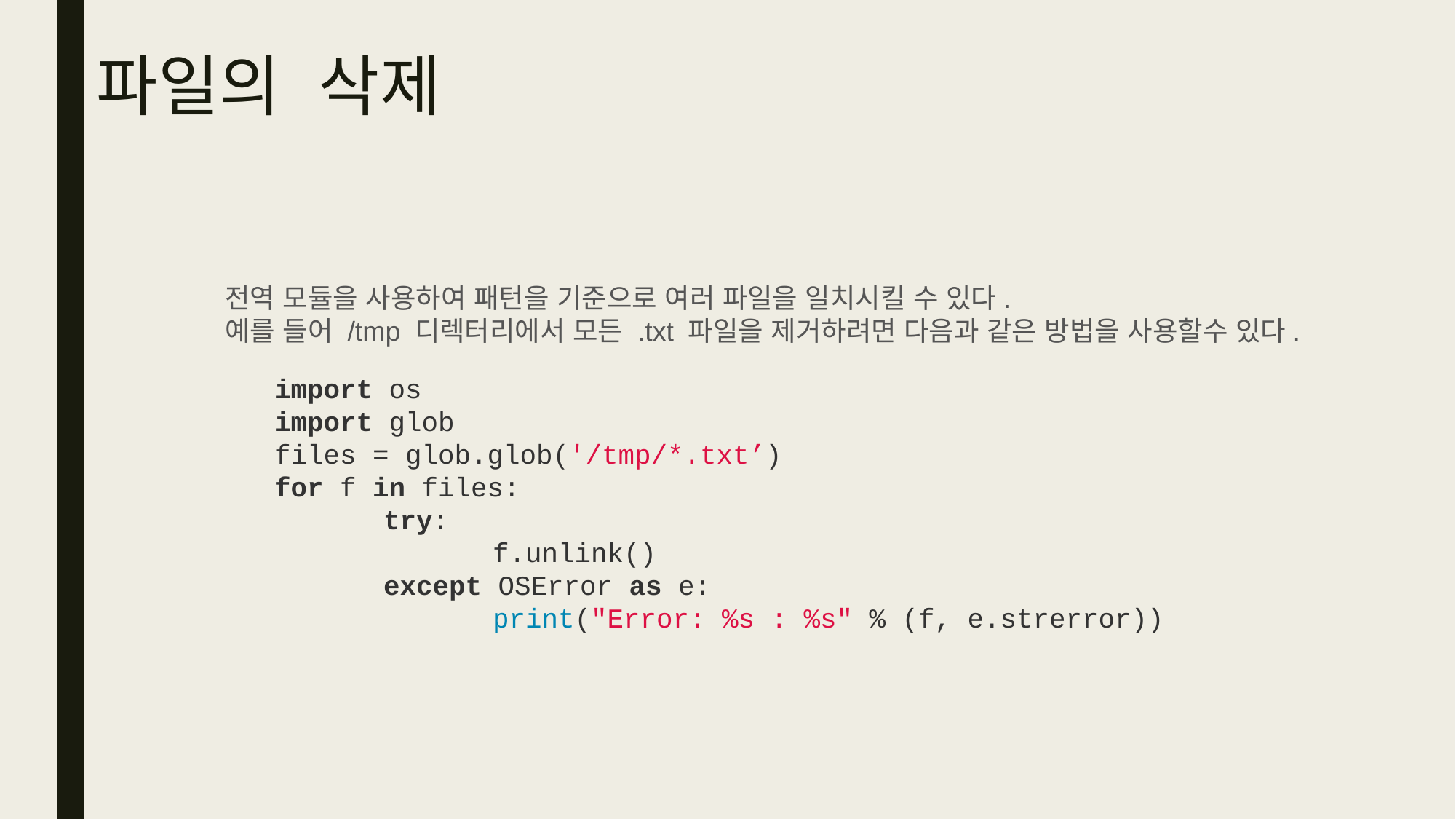

# 파일의  삭제
전역 모듈을 사용하여 패턴을 기준으로 여러 파일을 일치시킬 수 있다.
예를 들어 /tmp 디렉터리에서 모든 .txt 파일을 제거하려면 다음과 같은 방법을 사용할수 있다.
import os
import glob
files = glob.glob('/tmp/*.txt’)
for f in files:
	try:
		f.unlink()
	except OSError as e:
		print("Error: %s : %s" % (f, e.strerror))